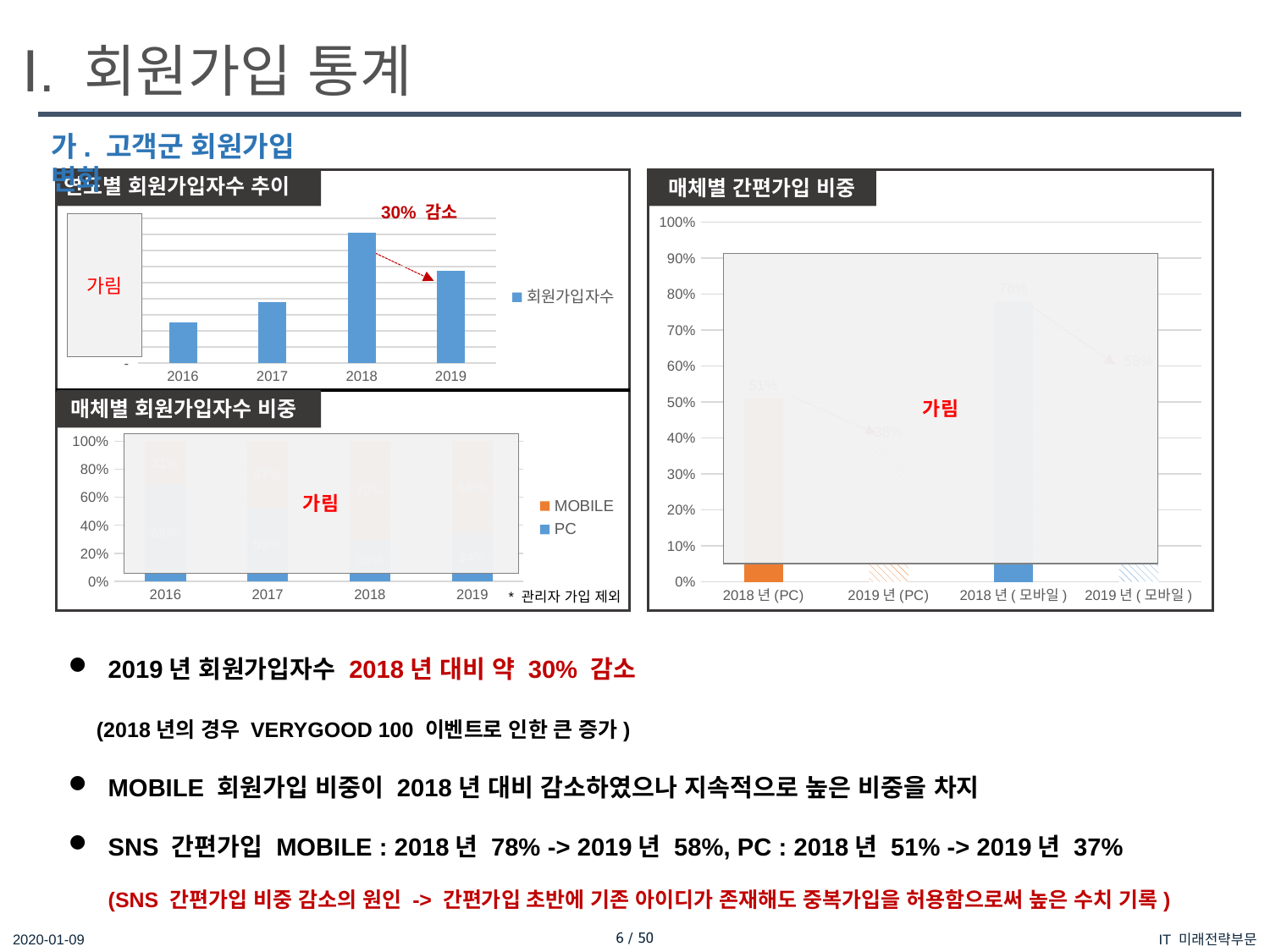

Ⅰ. 회원가입 통계
가. 고객군 회원가입 변화
연도별 회원가입자수 추이
매체별 간편가입 비중

30% 감소

[unsupported chart]

### Chart

| Category | 회원가입자수 |
|---|---|
| 2016 | 51039.0 |
| 2017 | 76333.0 |
| 2018 | 162636.0 |
| 2019 | 114802.0 |
가림
가림
매체별 회원가입자수 비중

### Chart

| Category | PC | MOBILE |
|---|---|---|
| 2016 | 0.6929602852720469 | 0.30703971472795316 |
| 2017 | 0.5259334058987843 | 0.4740665941012157 |
| 2018 | 0.29754738729508196 | 0.702452612704918 |
| 2019 | 0.34401546554640594 | 0.6559845344535941 |
가림
* 관리자 가입 제외
2019년 회원가입자수 2018년 대비 약 30% 감소
    (2018년의 경우 VERYGOOD 100 이벤트로 인한 큰 증가)
MOBILE 회원가입 비중이 2018년 대비 감소하였으나 지속적으로 높은 비중을 차지
SNS 간편가입 MOBILE : 2018년 78% -> 2019년 58%, PC : 2018년 51% -> 2019년 37%
(SNS 간편가입 비중 감소의 원인 -> 간편가입 초반에 기존 아이디가 존재해도 중복가입을 허용함으로써 높은 수치 기록)
6 / 50
IT 미래전략부문
2020-01-09